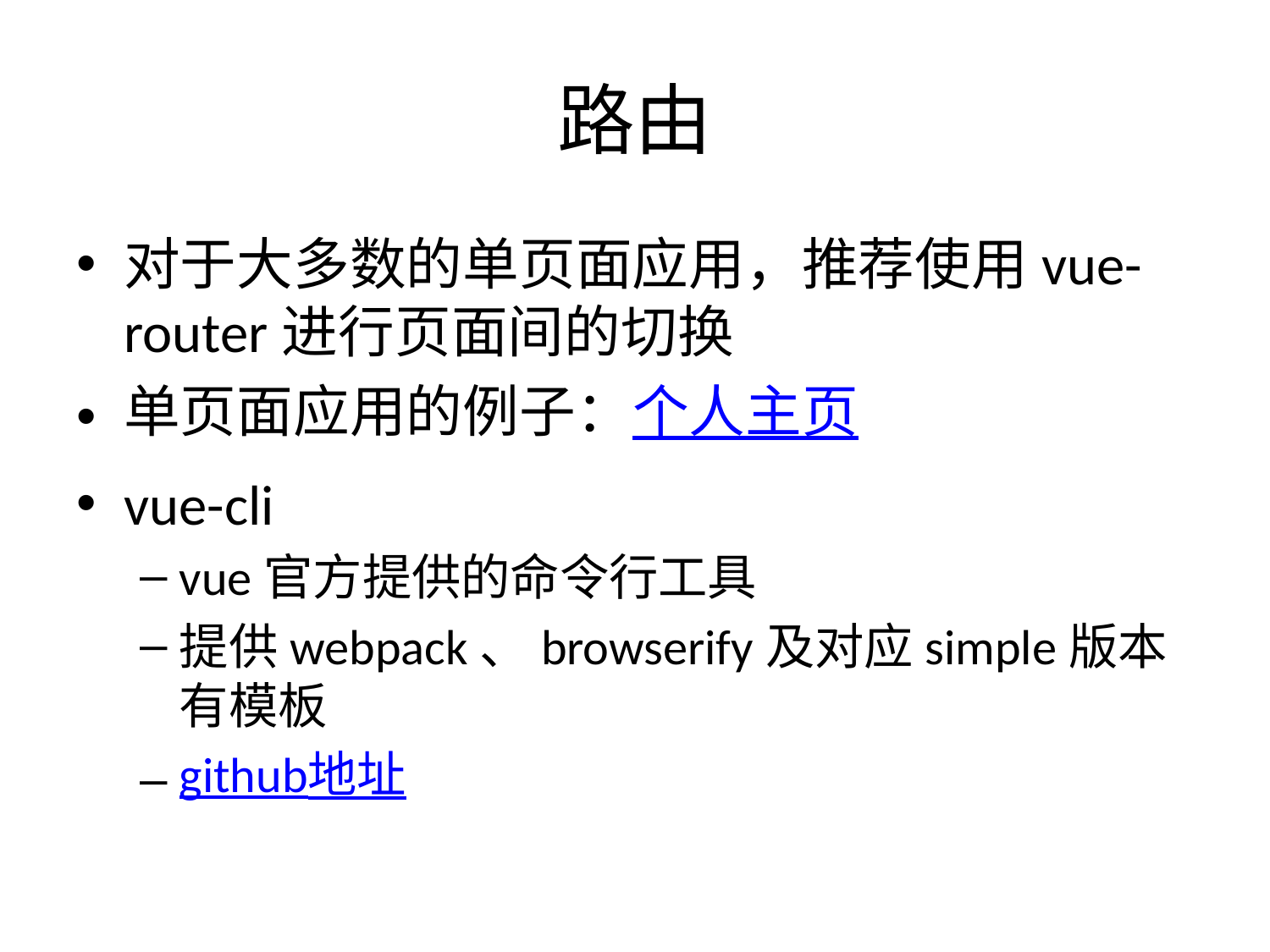

# 路由
对于大多数的单页面应用，推荐使用vue-router进行页面间的切换
单页面应用的例子：个人主页
vue-cli
vue官方提供的命令行工具
提供webpack、browserify及对应simple版本有模板
github地址